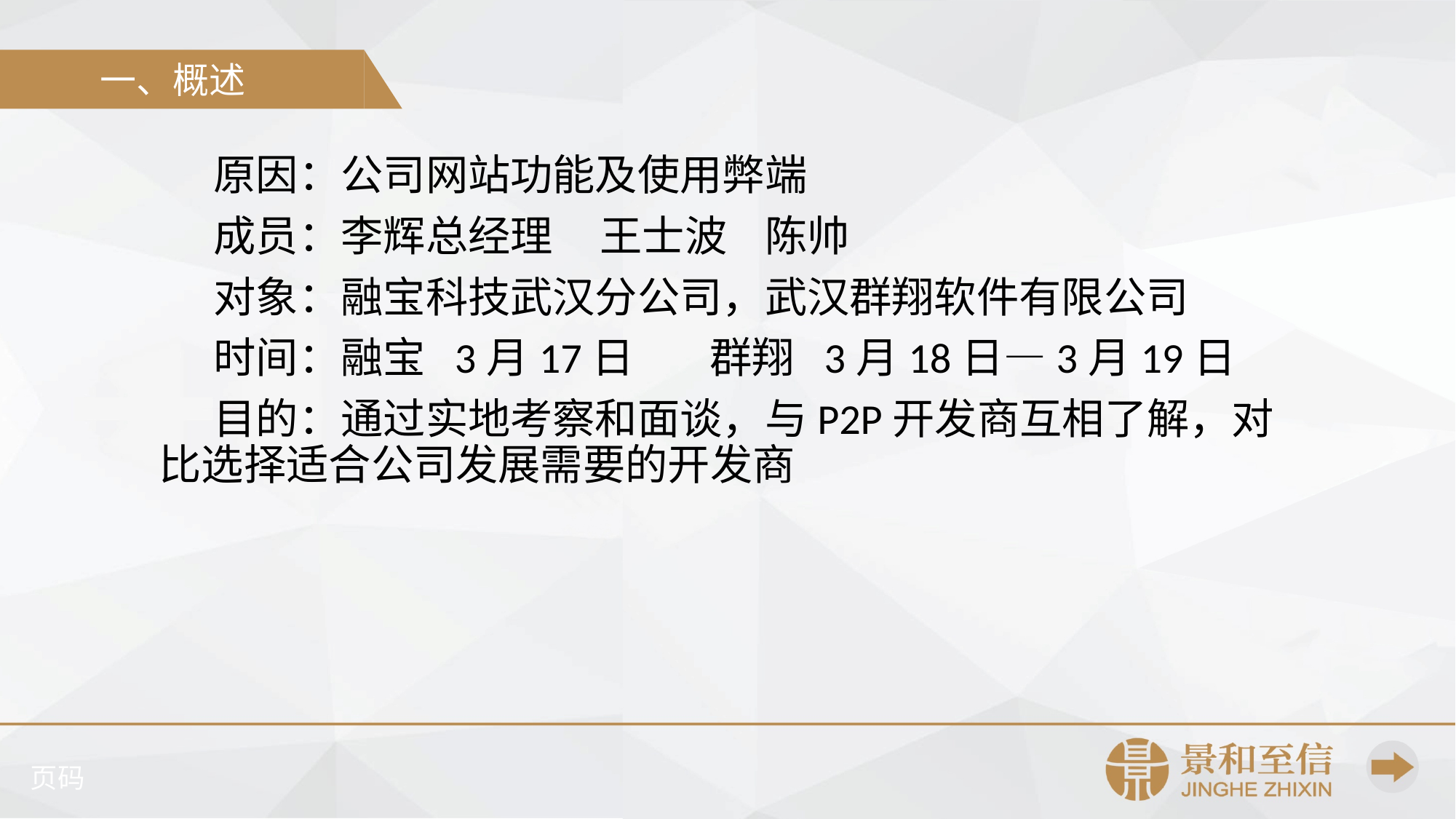

一、概述
原因：公司网站功能及使用弊端
成员：李辉总经理     王士波    陈帅
对象：融宝科技武汉分公司，武汉群翔软件有限公司
时间：融宝  3月17日        群翔  3月18日—3月19日
目的：通过实地考察和面谈，与P2P开发商互相了解，对比选择适合公司发展需要的开发商
页码